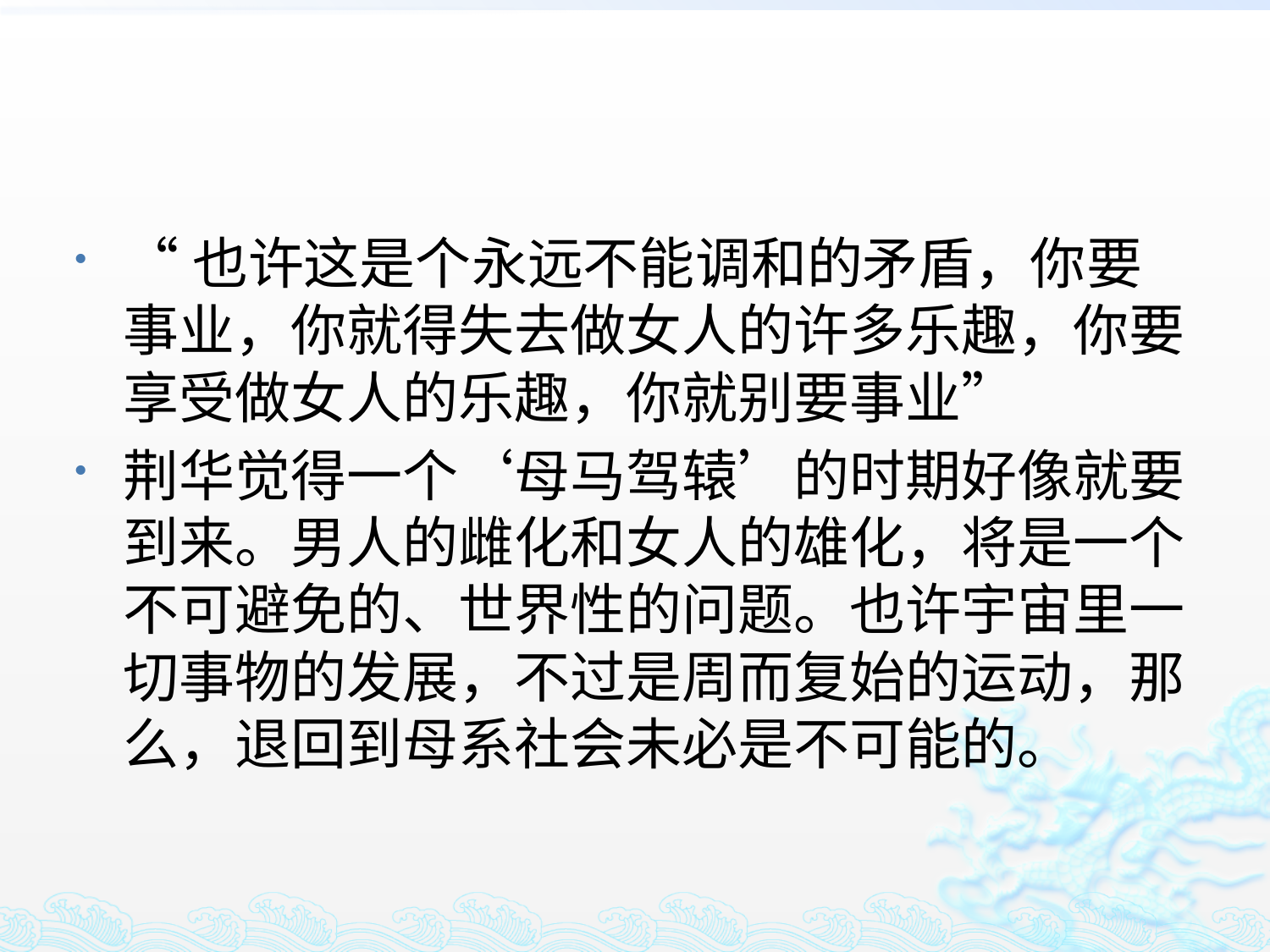

#
“也许这是个永远不能调和的矛盾，你要事业，你就得失去做女人的许多乐趣，你要享受做女人的乐趣，你就别要事业”
荆华觉得一个‘母马驾辕’的时期好像就要到来。男人的雌化和女人的雄化，将是一个不可避免的、世界性的问题。也许宇宙里一切事物的发展，不过是周而复始的运动，那么，退回到母系社会未必是不可能的。